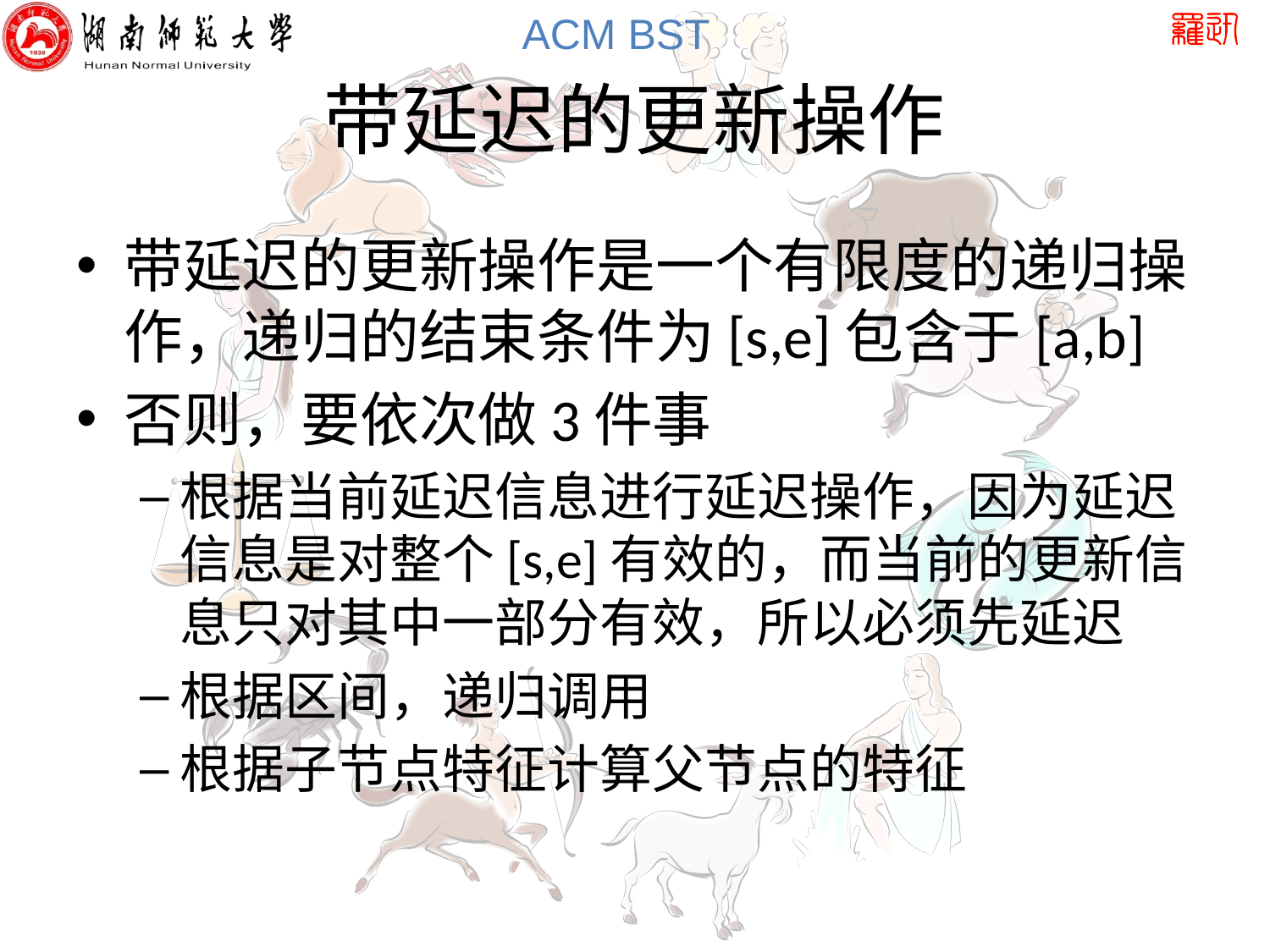

# 带延迟的更新操作
带延迟的更新操作是一个有限度的递归操作，递归的结束条件为[s,e]包含于[a,b]
否则，要依次做3件事
根据当前延迟信息进行延迟操作，因为延迟信息是对整个[s,e]有效的，而当前的更新信息只对其中一部分有效，所以必须先延迟
根据区间，递归调用
根据子节点特征计算父节点的特征